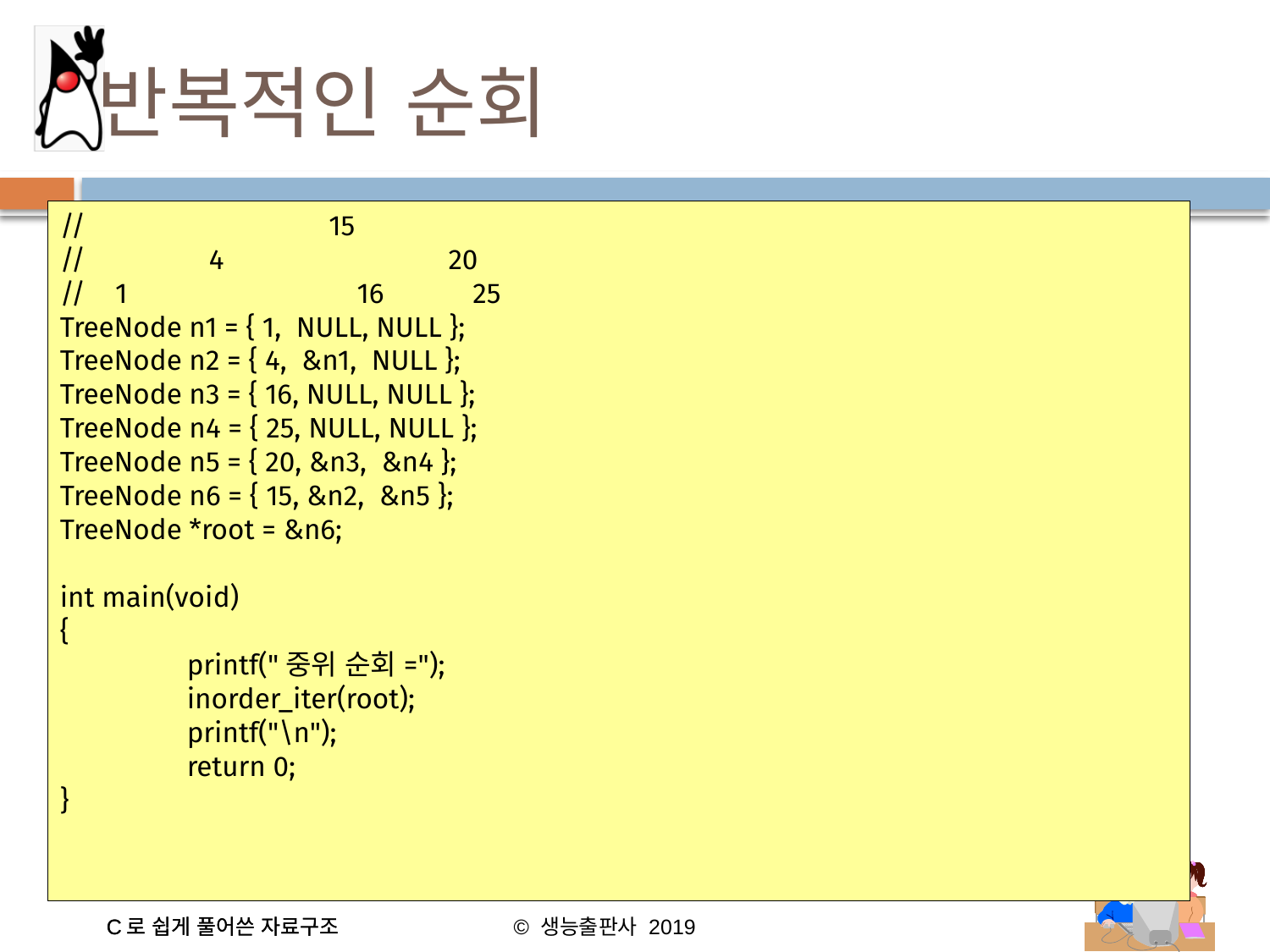

# 반복적인 순회
//		  15
//	   4		 20
//    1	                       16            25
TreeNode n1 = { 1,  NULL, NULL };
TreeNode n2 = { 4,  &n1,  NULL };
TreeNode n3 = { 16, NULL, NULL };
TreeNode n4 = { 25, NULL, NULL };
TreeNode n5 = { 20, &n3,  &n4 };
TreeNode n6 = { 15, &n2,  &n5 };
TreeNode *root = &n6;

int main(void)
{
	printf("중위 순회=");
	inorder_iter(root);
	printf("\n");
	return 0;
}